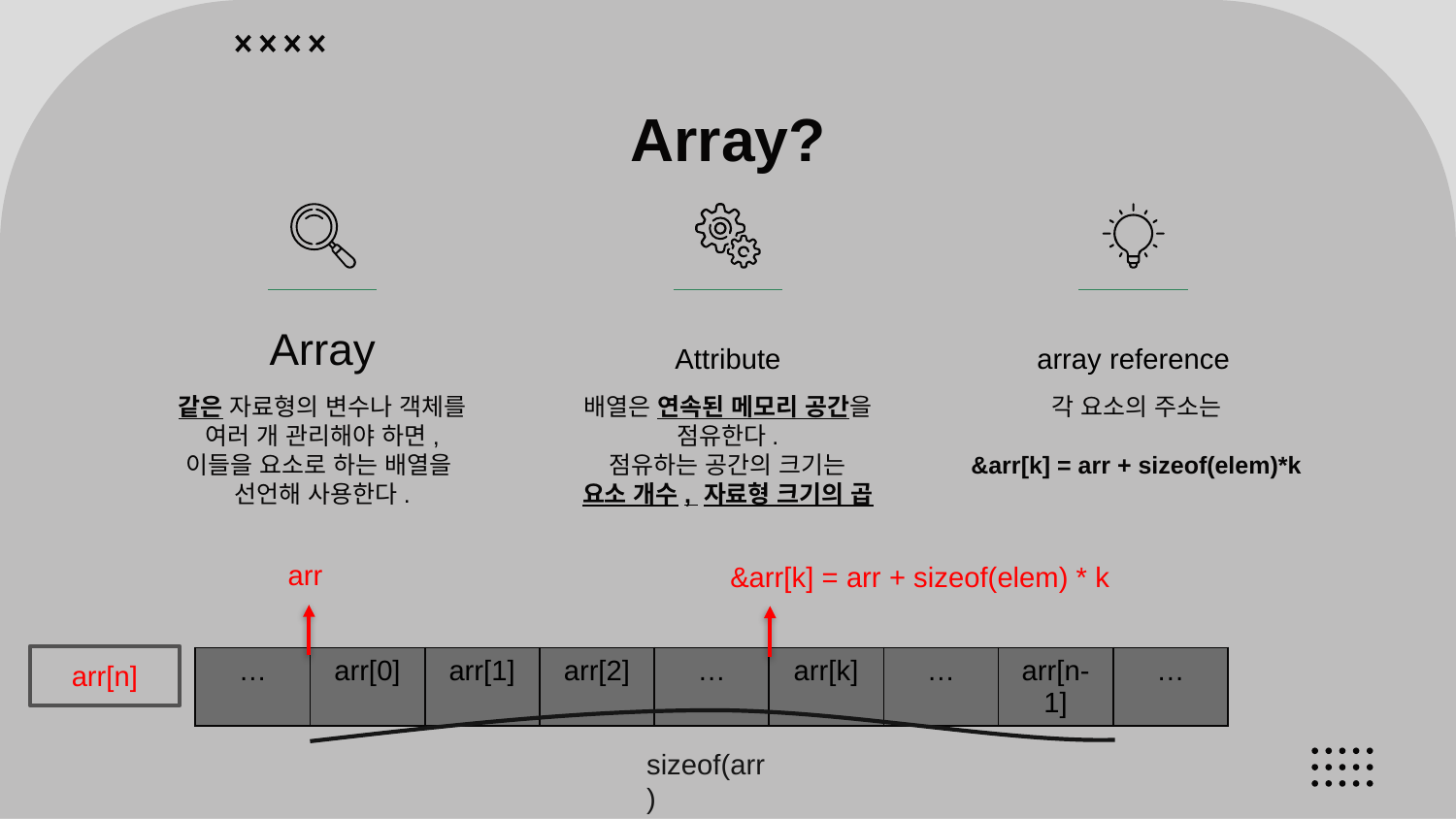

# Array?

Array
Attribute
array reference
같은 자료형의 변수나 객체를
여러 개 관리해야 하면,
이들을 요소로 하는 배열을
선언해 사용한다.
배열은 연속된 메모리 공간을 점유한다.
점유하는 공간의 크기는
요소 개수, 자료형 크기의 곱

각 요소의 주소는

&arr[k] = arr + sizeof(elem)*k
arr
&arr[k] = arr + sizeof(elem) * k
arr[n]
| … | arr[0] | arr[1] | arr[2] | … | arr[k] | … | arr[n-1] | … |
| --- | --- | --- | --- | --- | --- | --- | --- | --- |

sizeof(arr)